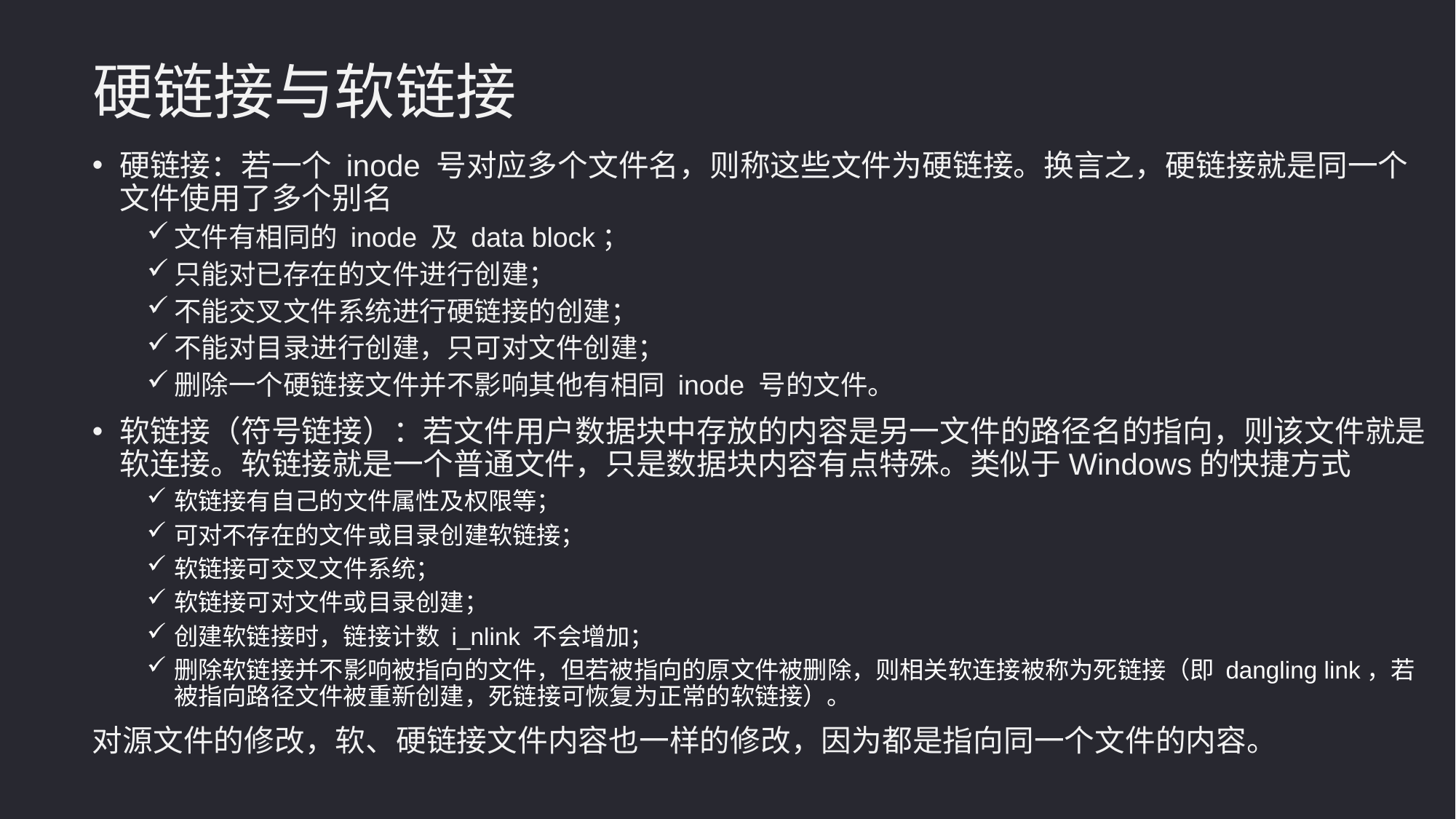

硬链接与软链接
硬链接：若一个 inode 号对应多个文件名，则称这些文件为硬链接。换言之，硬链接就是同一个文件使用了多个别名
文件有相同的 inode 及 data block；
只能对已存在的文件进行创建；
不能交叉文件系统进行硬链接的创建；
不能对目录进行创建，只可对文件创建；
删除一个硬链接文件并不影响其他有相同 inode 号的文件。
软链接（符号链接）：若文件用户数据块中存放的内容是另一文件的路径名的指向，则该文件就是软连接。软链接就是一个普通文件，只是数据块内容有点特殊。类似于Windows的快捷方式
软链接有自己的文件属性及权限等；
可对不存在的文件或目录创建软链接；
软链接可交叉文件系统；
软链接可对文件或目录创建；
创建软链接时，链接计数 i_nlink 不会增加；
删除软链接并不影响被指向的文件，但若被指向的原文件被删除，则相关软连接被称为死链接（即 dangling link，若被指向路径文件被重新创建，死链接可恢复为正常的软链接）。
对源文件的修改，软、硬链接文件内容也一样的修改，因为都是指向同一个文件的内容。